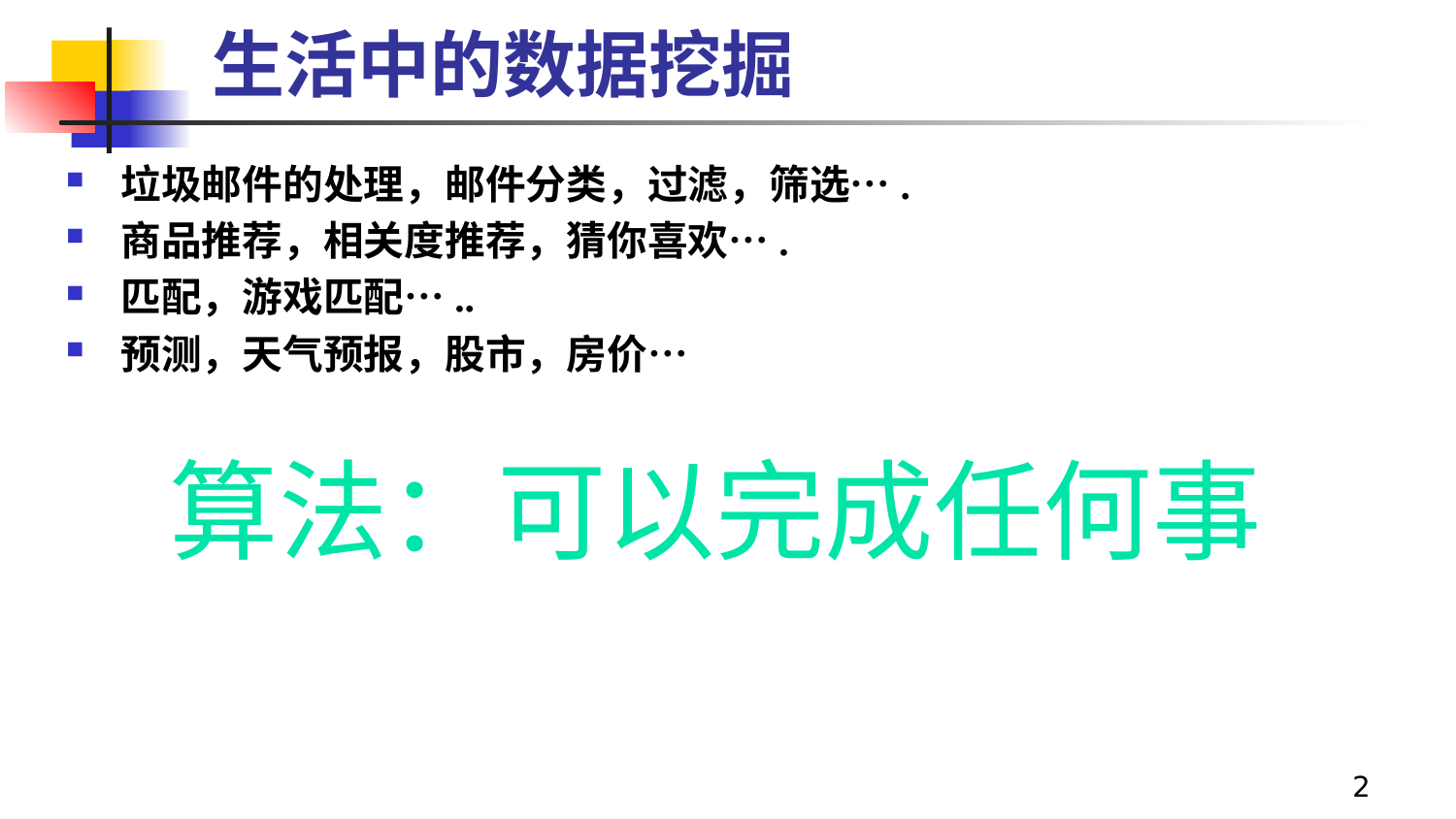

# 生活中的数据挖掘
垃圾邮件的处理，邮件分类，过滤，筛选….
商品推荐，相关度推荐，猜你喜欢….
匹配，游戏匹配…..
预测，天气预报，股市，房价…

算法：可以完成任何事
2